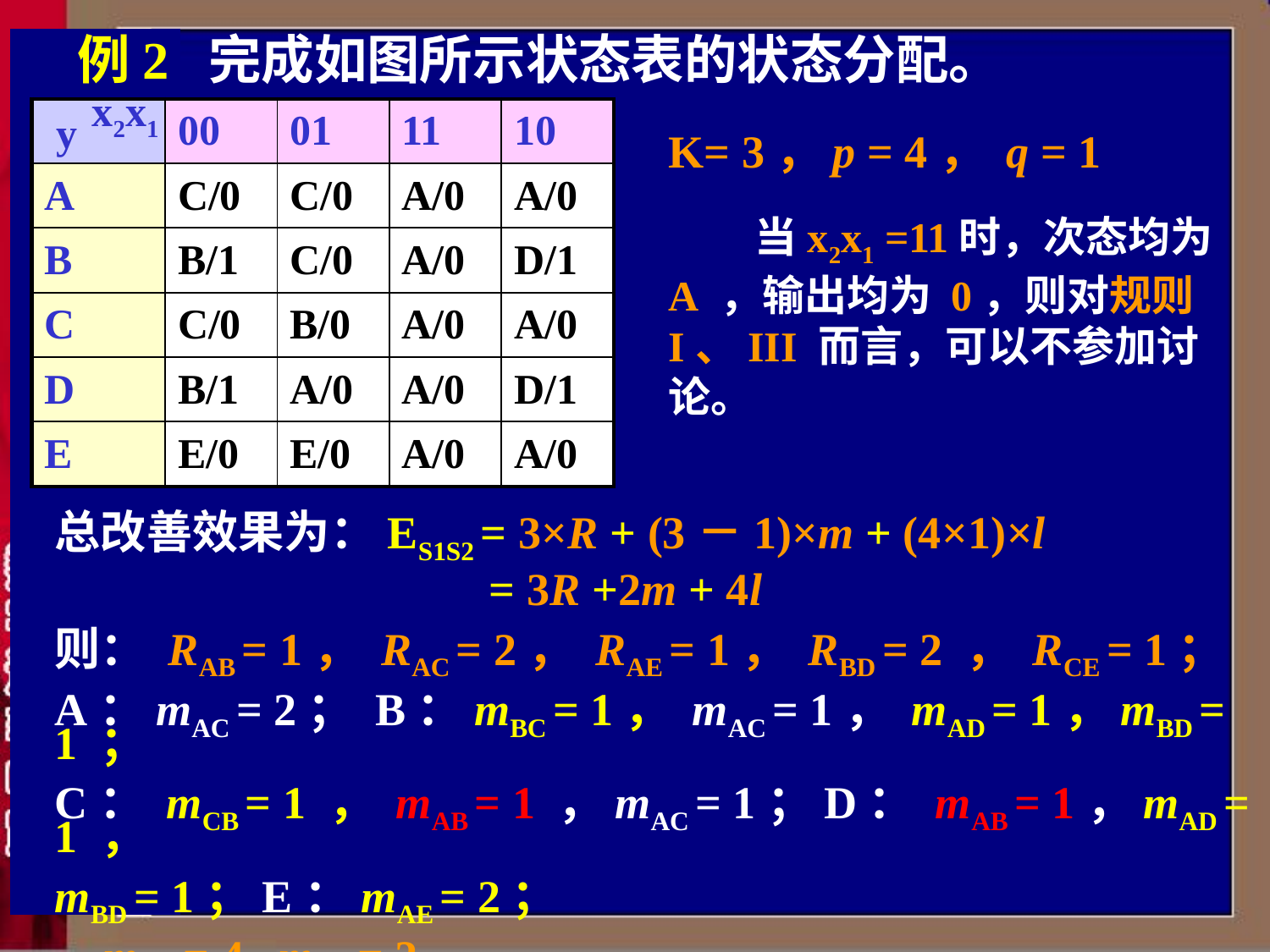

# 例2  完成如图所示状态表的状态分配。

x2x1
y
|  | 00 | 01 | 11 | 10 |
| --- | --- | --- | --- | --- |
| A | C/0 | C/0 | A/0 | A/0 |
| B | B/1 | C/0 | A/0 | D/1 |
| C | C/0 | B/0 | A/0 | A/0 |
| D | B/1 | A/0 | A/0 | D/1 |
| E | E/0 | E/0 | A/0 | A/0 |
K= 3，p = 4， q = 1
        当x2x1 =11时，次态均为 A ，输出均为 0，则对规则 I、III 而言，可以不参加讨论。
总改善效果为：ES1S2 = 3×R + (3－1)×m + (4×1)×l
                                      = 3R +2m + 4l
则： RAB = 1， RAC = 2， RAE = 1， RBD = 2 ， RCE = 1；
A：mAC = 2； B：mBC = 1， mAC = 1， mAD = 1，mBD = 1 ；
C： mCB = 1 ， mAB = 1 ，mAC = 1；D： mAB = 1，mAD = 1 ，
mBD = 1；E：mAE = 2；
∴  mAC = 4 , mAB = 2